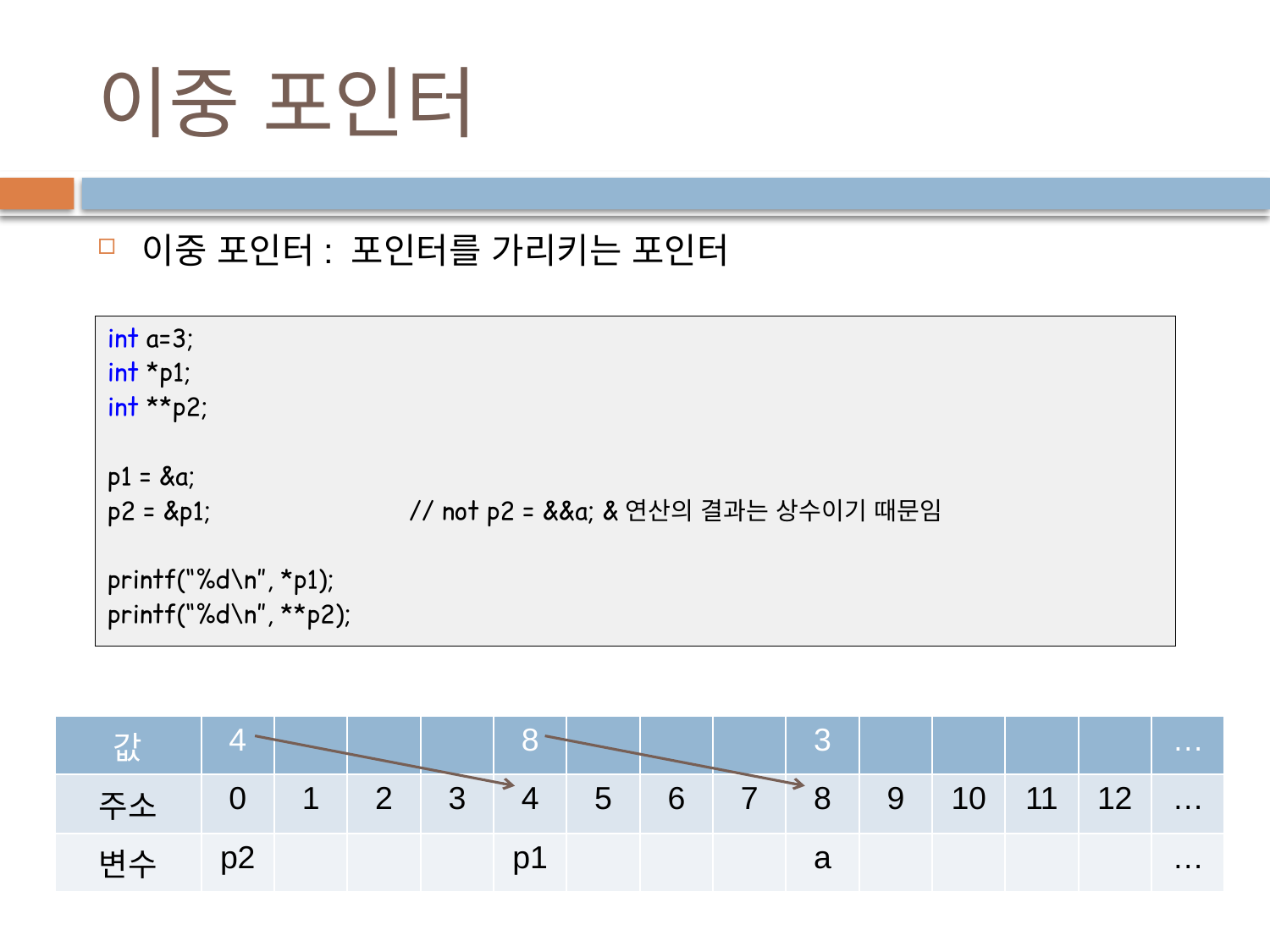

# 이중 포인터
이중 포인터: 포인터를 가리키는 포인터
int a=3;
int *p1;
int **p2;

p1 = &a;
p2 = &p1;		// not p2 = &&a; &연산의 결과는 상수이기 때문임

printf(“%d\n”, *p1);
printf(“%d\n”, **p2);
| 값 | 4 |  |  |  | 8 |  |  |  | 3 |  |  |  |  | … |
| --- | --- | --- | --- | --- | --- | --- | --- | --- | --- | --- | --- | --- | --- | --- |
| 주소 | 0 | 1 | 2 | 3 | 4 | 5 | 6 | 7 | 8 | 9 | 10 | 11 | 12 | … |
| 변수 | p2 |  |  |  | p1 |  |  |  | a |  |  |  |  | … |